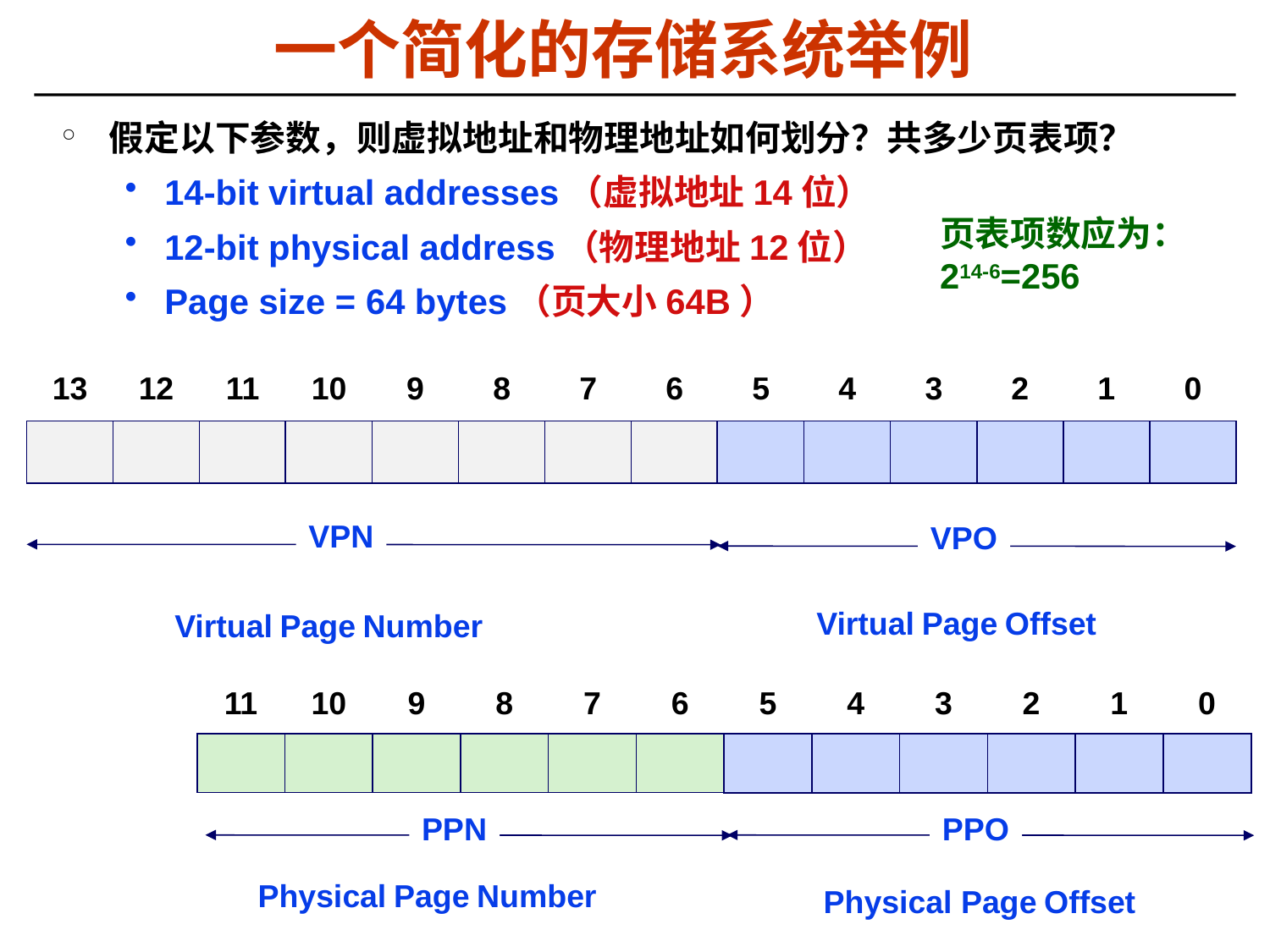

一个简化的存储系统举例
假定以下参数，则虚拟地址和物理地址如何划分？共多少页表项？
14-bit virtual addresses（虚拟地址14位）
12-bit physical address（物理地址12位）
Page size = 64 bytes（页大小64B）
页表项数应为：214-6=256
13
12
11
10
9
8
7
6
5
4
3
2
1
0

VPN

VPO

Virtual Page Offset
Virtual Page Number
11
10
9
8
7
6
5
4
3
2
1
0

PPN

PPO

Physical Page Number
Physical Page Offset